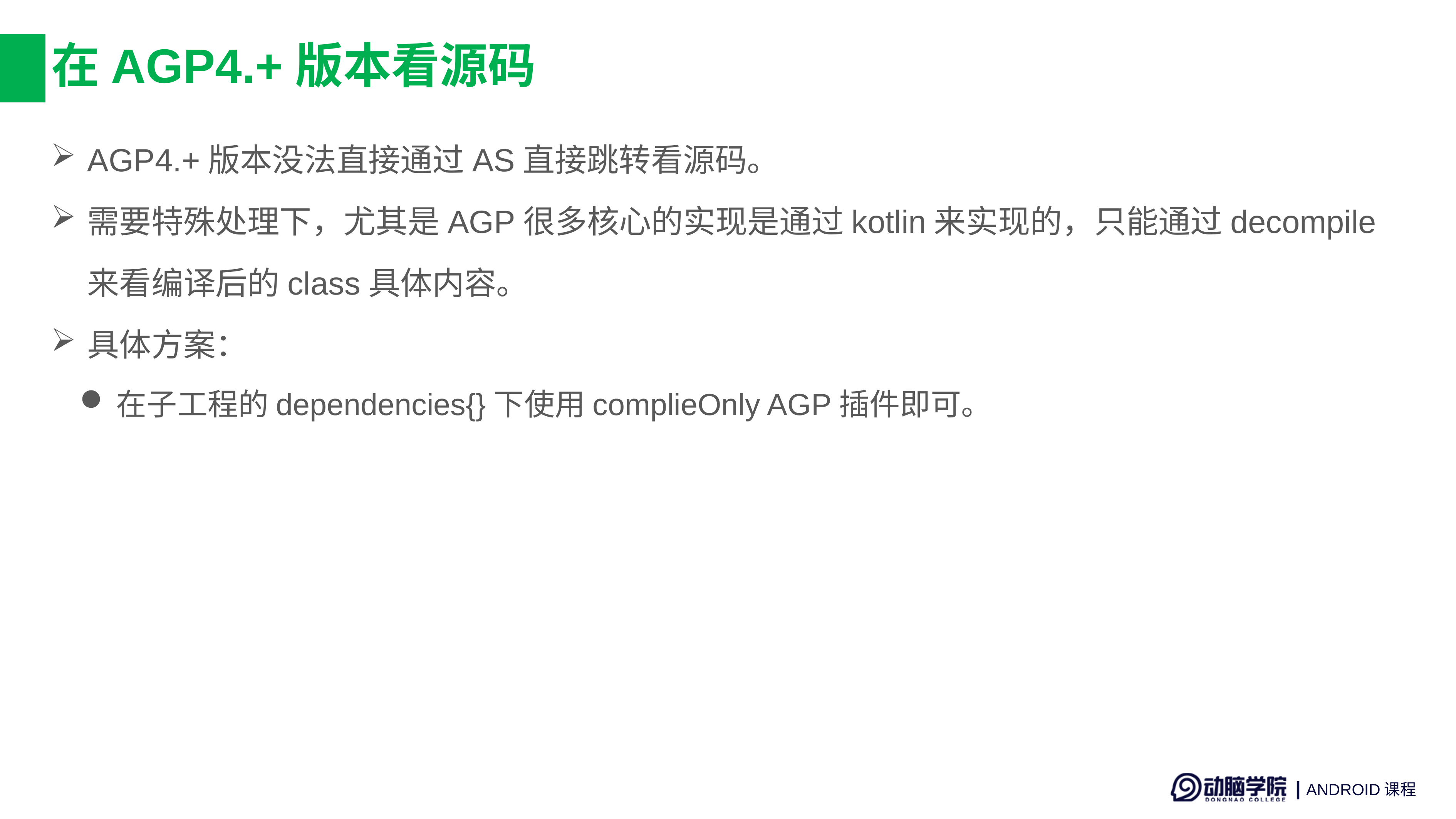

# 在AGP4.+版本看源码
AGP4.+版本没法直接通过AS直接跳转看源码。
需要特殊处理下，尤其是AGP很多核心的实现是通过kotlin来实现的，只能通过decompile来看编译后的class具体内容。
具体方案：
在子工程的dependencies{}下使用complieOnly AGP插件即可。